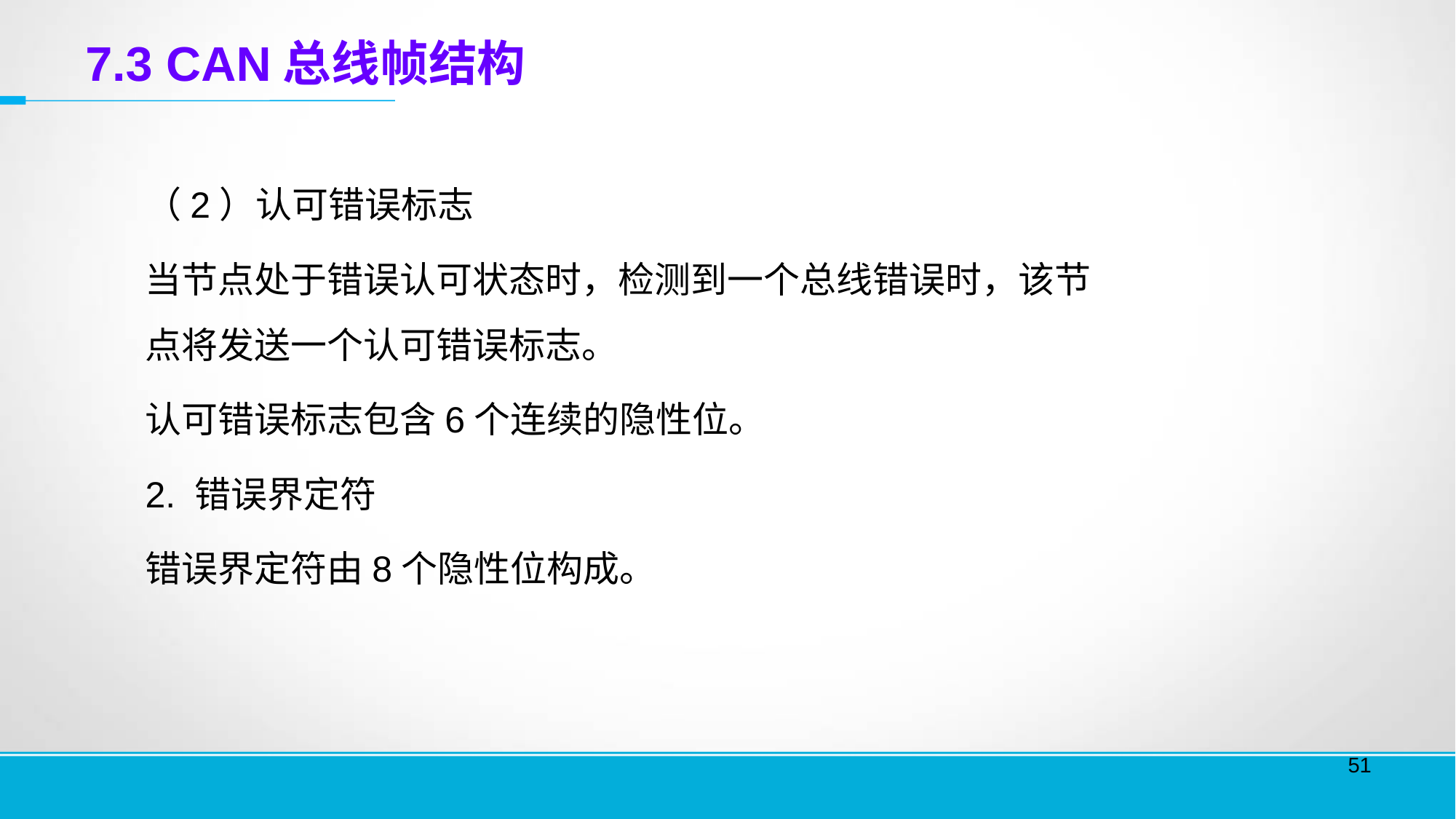

7.3 CAN总线帧结构
	（2）认可错误标志
	当节点处于错误认可状态时，检测到一个总线错误时，该节点将发送一个认可错误标志。
	认可错误标志包含6个连续的隐性位。
	2. 错误界定符
	错误界定符由8个隐性位构成。
51